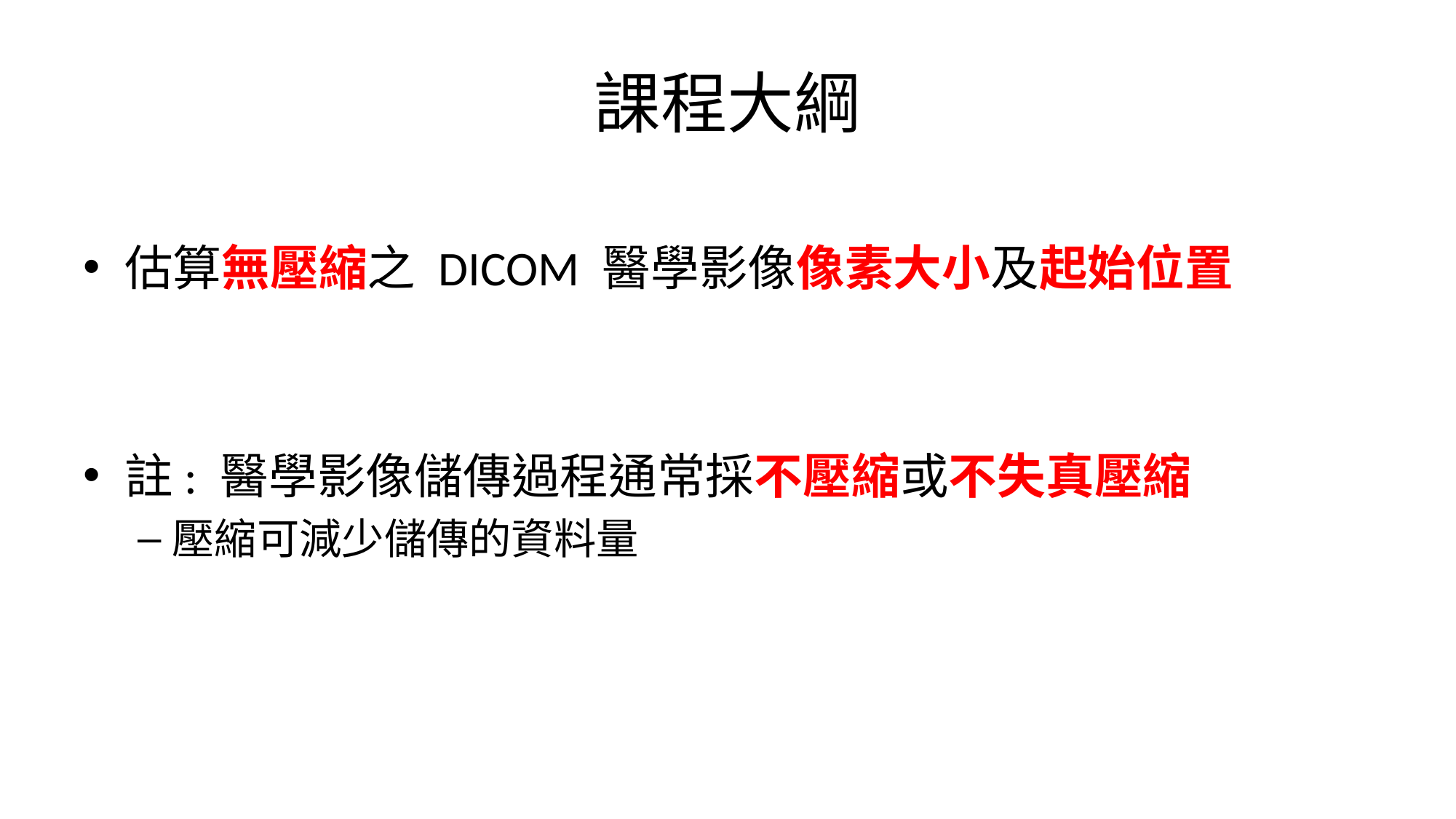

# 課程大綱
估算無壓縮之 DICOM 醫學影像像素大小及起始位置

註: 醫學影像儲傳過程通常採不壓縮或不失真壓縮
壓縮可減少儲傳的資料量